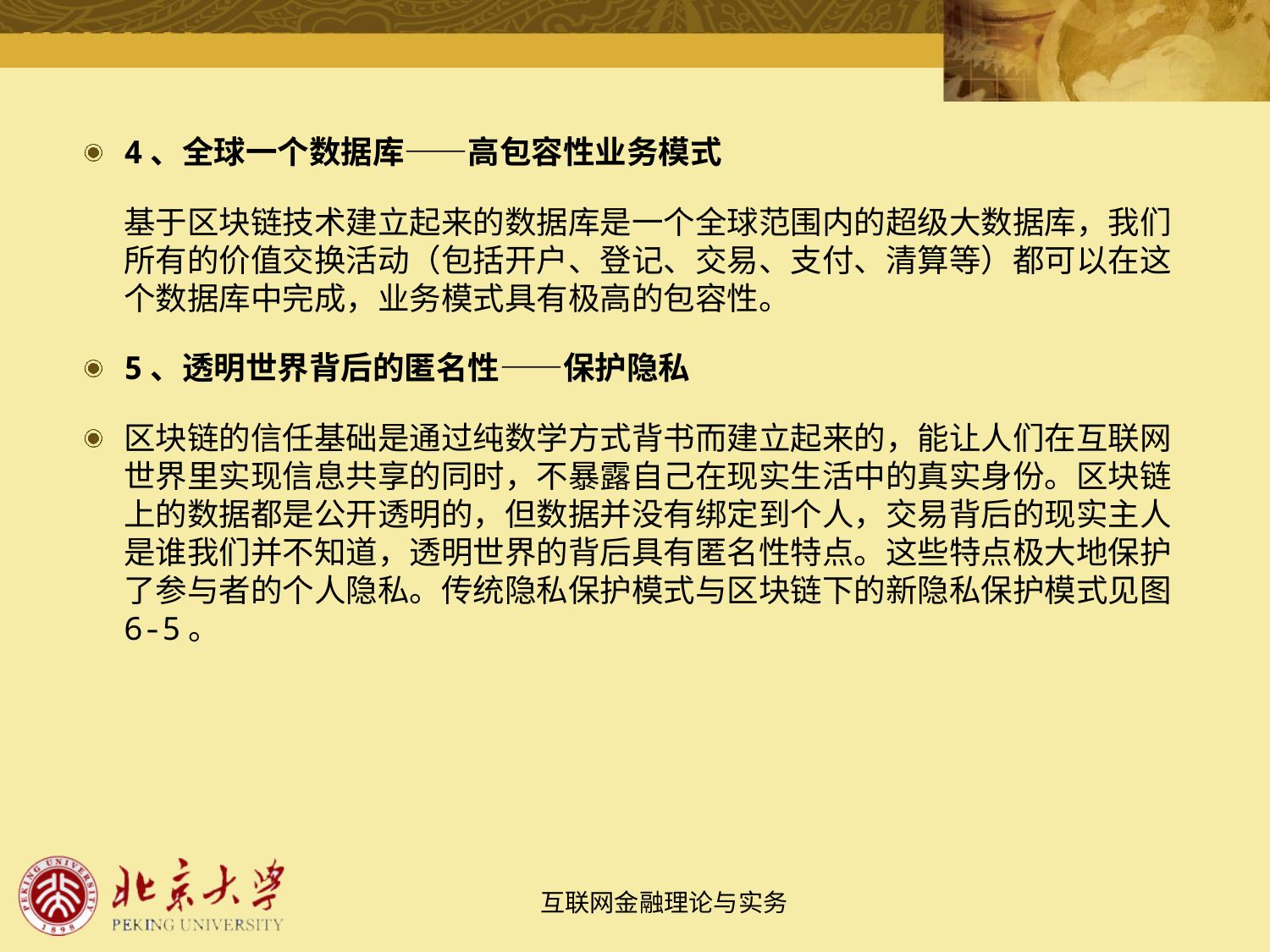

4、全球一个数据库——高包容性业务模式
基于区块链技术建立起来的数据库是一个全球范围内的超级大数据库，我们所有的价值交换活动（包括开户、登记、交易、支付、清算等）都可以在这个数据库中完成，业务模式具有极高的包容性。
5、透明世界背后的匿名性——保护隐私
区块链的信任基础是通过纯数学方式背书而建立起来的，能让人们在互联网世界里实现信息共享的同时，不暴露自己在现实生活中的真实身份。区块链上的数据都是公开透明的，但数据并没有绑定到个人，交易背后的现实主人是谁我们并不知道，透明世界的背后具有匿名性特点。这些特点极大地保护了参与者的个人隐私。传统隐私保护模式与区块链下的新隐私保护模式见图6-5。